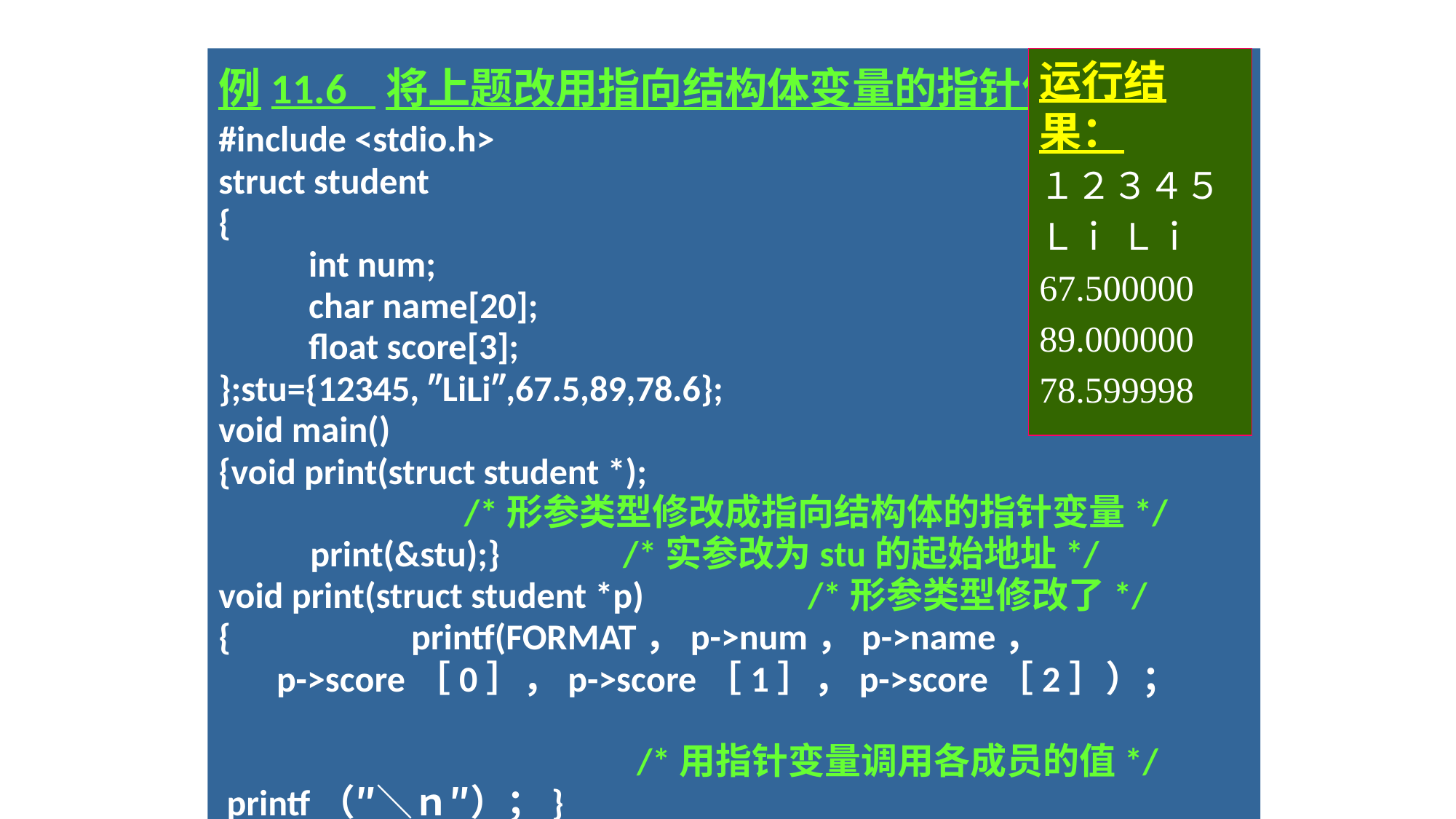

例11.6   将上题改用指向结构体变量的指针作实参。 #include <stdio.h>
struct student
{
           int num;
           char name[20];
           float score[3];
};stu={12345, ″LiLi″,67.5,89,78.6};
void main()
{void print(struct student *);
                              /*形参类型修改成指向结构体的指针变量*/
         print(&stu);}               /*实参改为stu的起始地址*/
void print(struct student *p)                    /*形参类型修改了*/
{                      printf(FORMAT，p->num，p->name，
      p->score［0］，p->score［1］，p->score［2］）；
                                                  /*用指针变量调用各成员的值*/
 printf（″＼ｎ″）；}
运行结果：
１２３４５
Ｌｉ Ｌｉ
67.500000
89.000000
78.599998